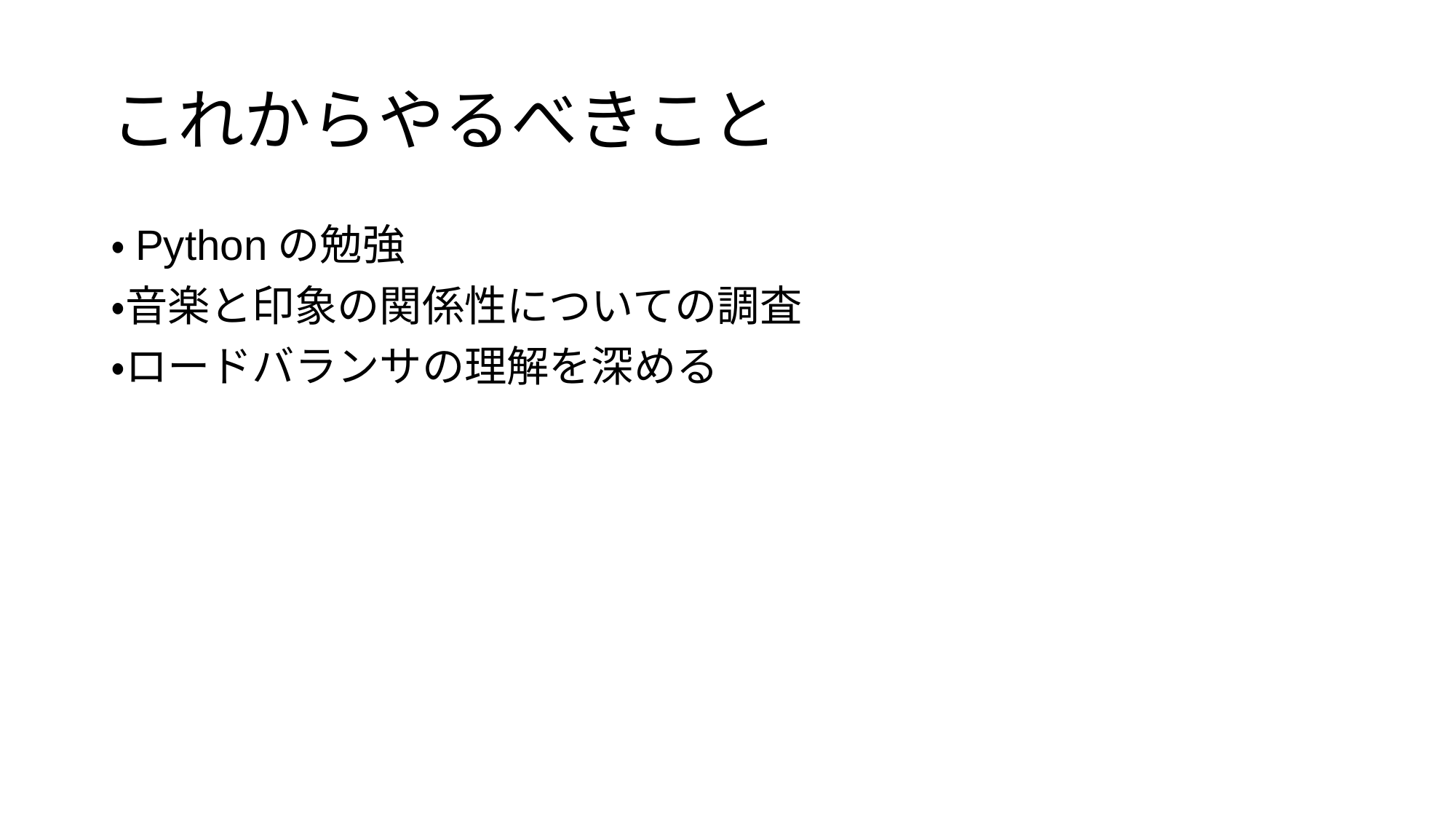

# これからやるべきこと
・Pythonの勉強
・音楽と印象の関係性についての調査
・ロードバランサの理解を深める